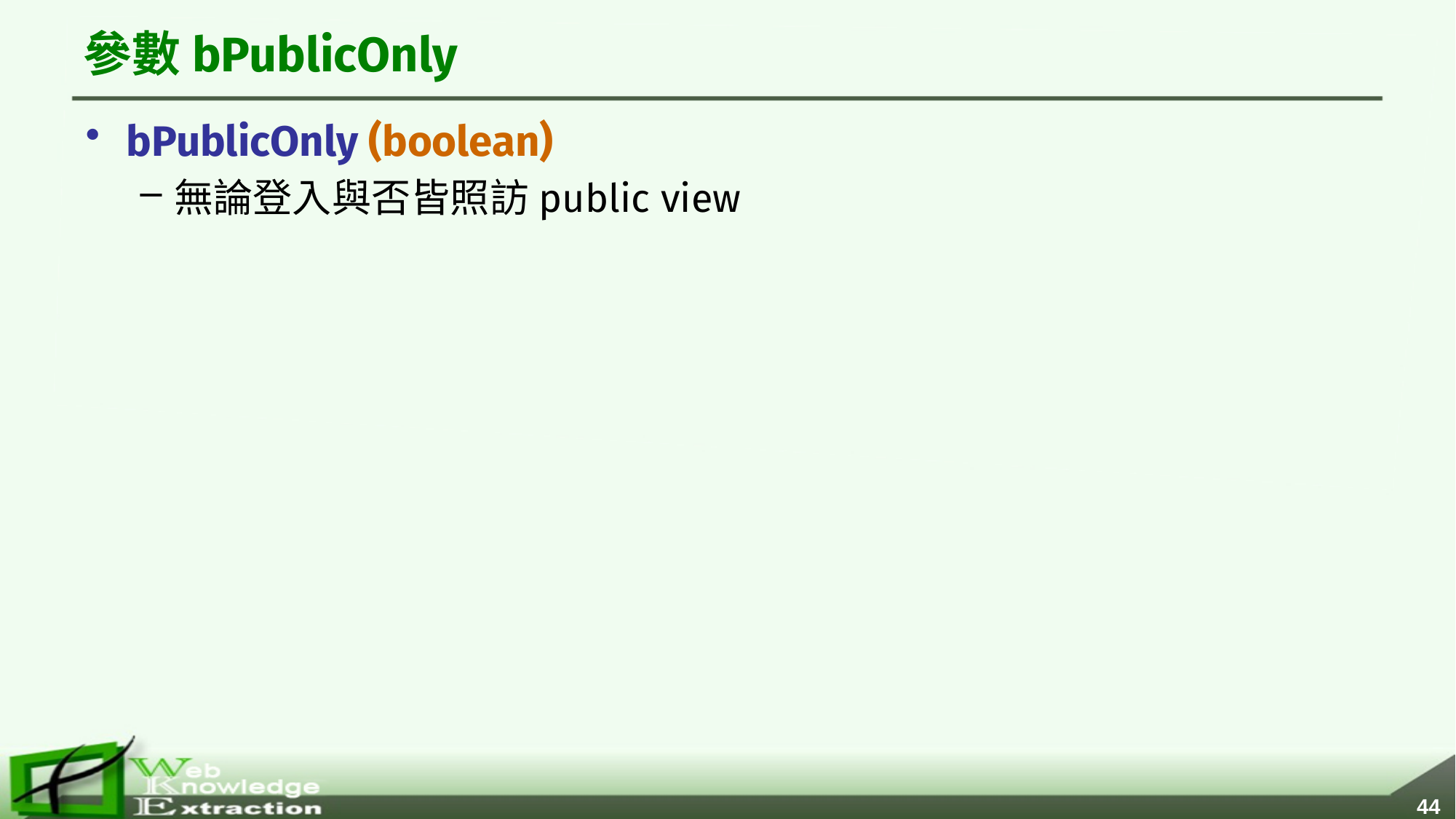

# 參數bPublicOnly
bPublicOnly (boolean)
無論登入與否皆照訪public view

44